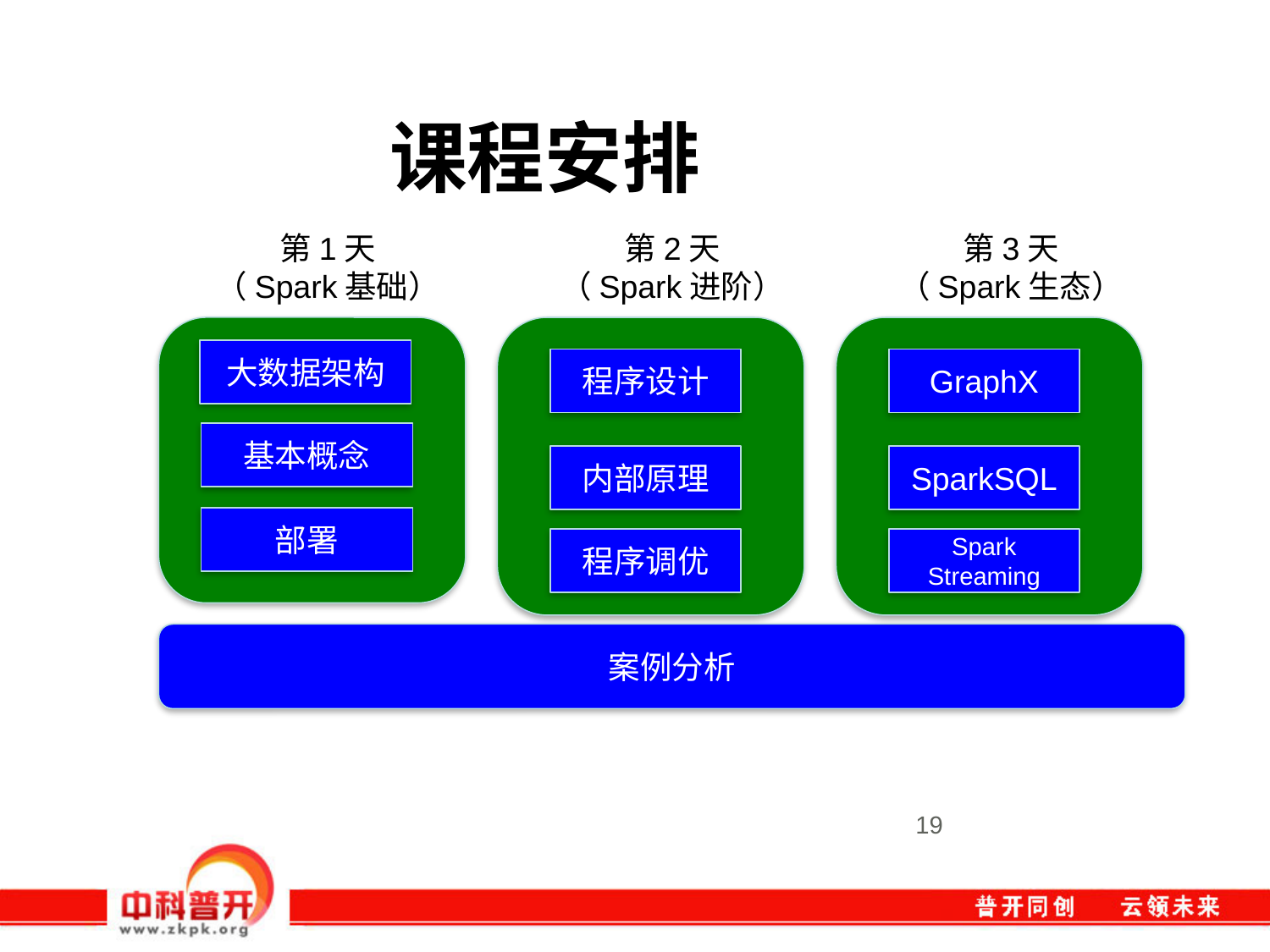

# 课程安排
第1天
（Spark基础）
第2天
（Spark进阶）
第3天
（Spark生态）

大数据架构
程序设计
GraphX
基本概念
内部原理
SparkSQL
部署
程序调优
Spark Streaming
案例分析
19